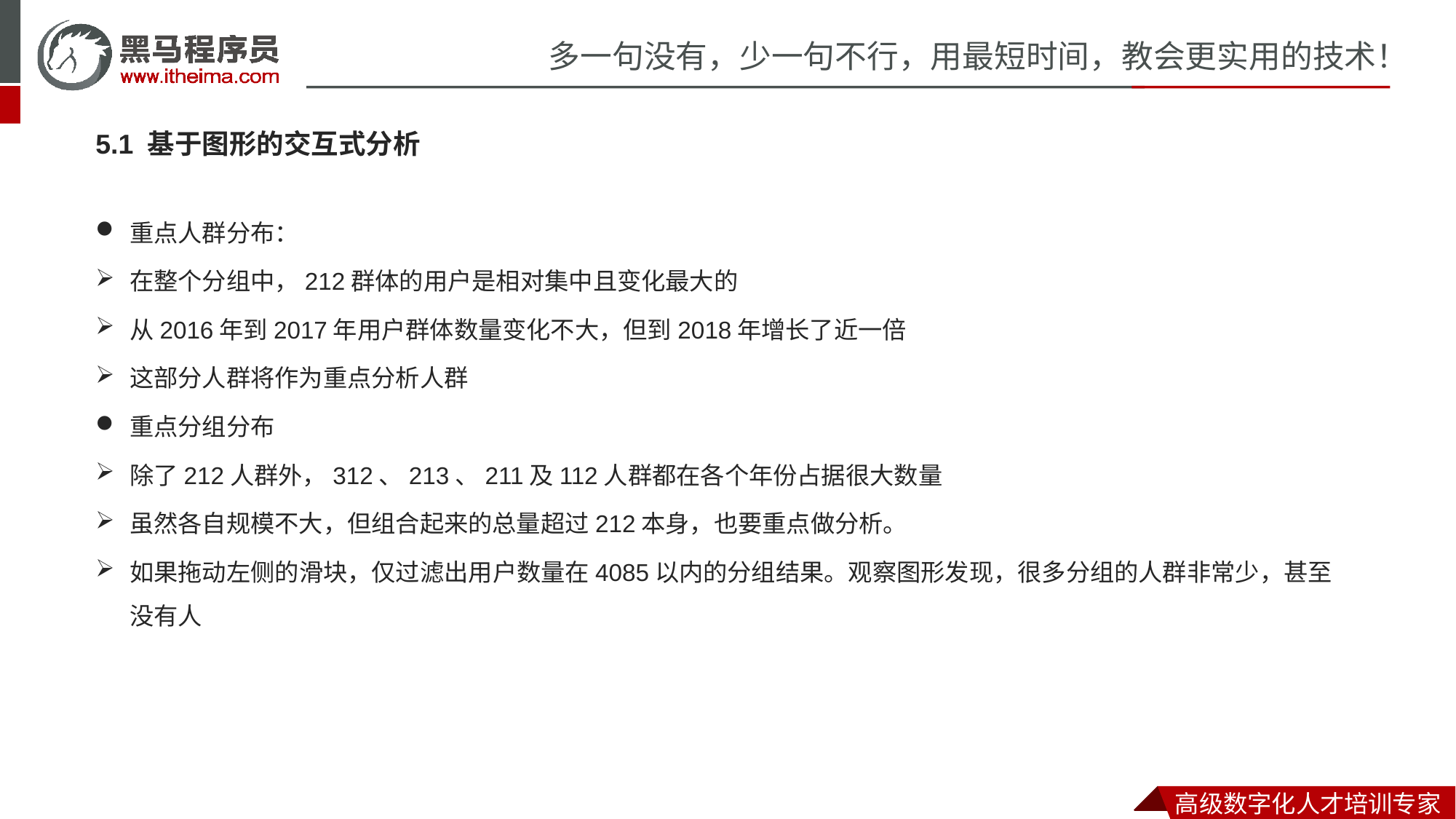

5.1 基于图形的交互式分析
重点人群分布：
在整个分组中，212群体的用户是相对集中且变化最大的
从2016年到2017年用户群体数量变化不大，但到2018年增长了近一倍
这部分人群将作为重点分析人群
重点分组分布
除了212人群外，312、213、211及112人群都在各个年份占据很大数量
虽然各自规模不大，但组合起来的总量超过212本身，也要重点做分析。
如果拖动左侧的滑块，仅过滤出用户数量在4085以内的分组结果。观察图形发现，很多分组的人群非常少，甚至没有人